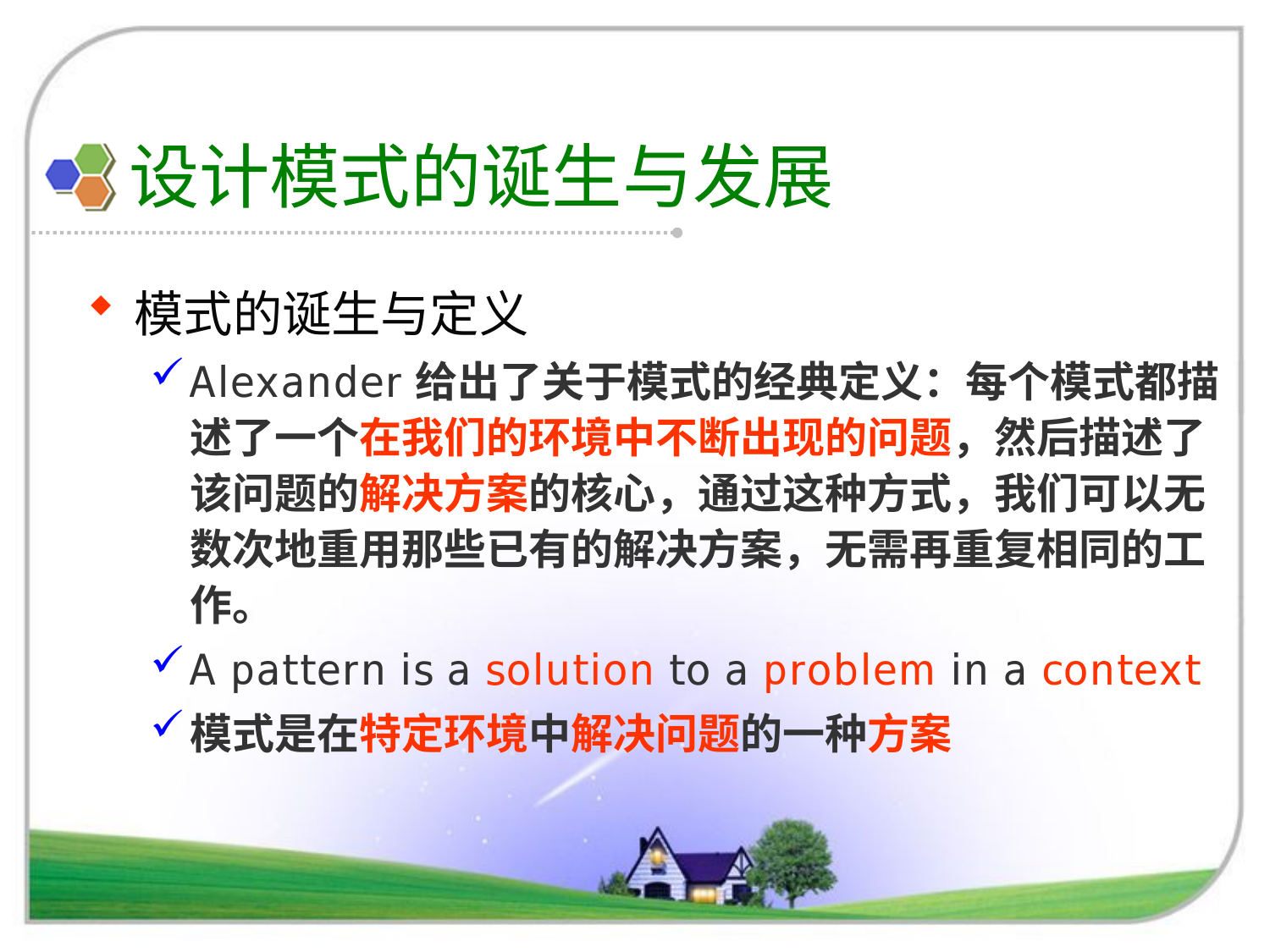

# 设计模式的诞生与发展

模式的诞生与定义
Alexander给出了关于模式的经典定义：每个模式都描述了一个在我们的环境中不断出现的问题，然后描述了该问题的解决方案的核心，通过这种方式，我们可以无数次地重用那些已有的解决方案，无需再重复相同的工作。
A pattern is a solution to a problem in a context
模式是在特定环境中解决问题的一种方案